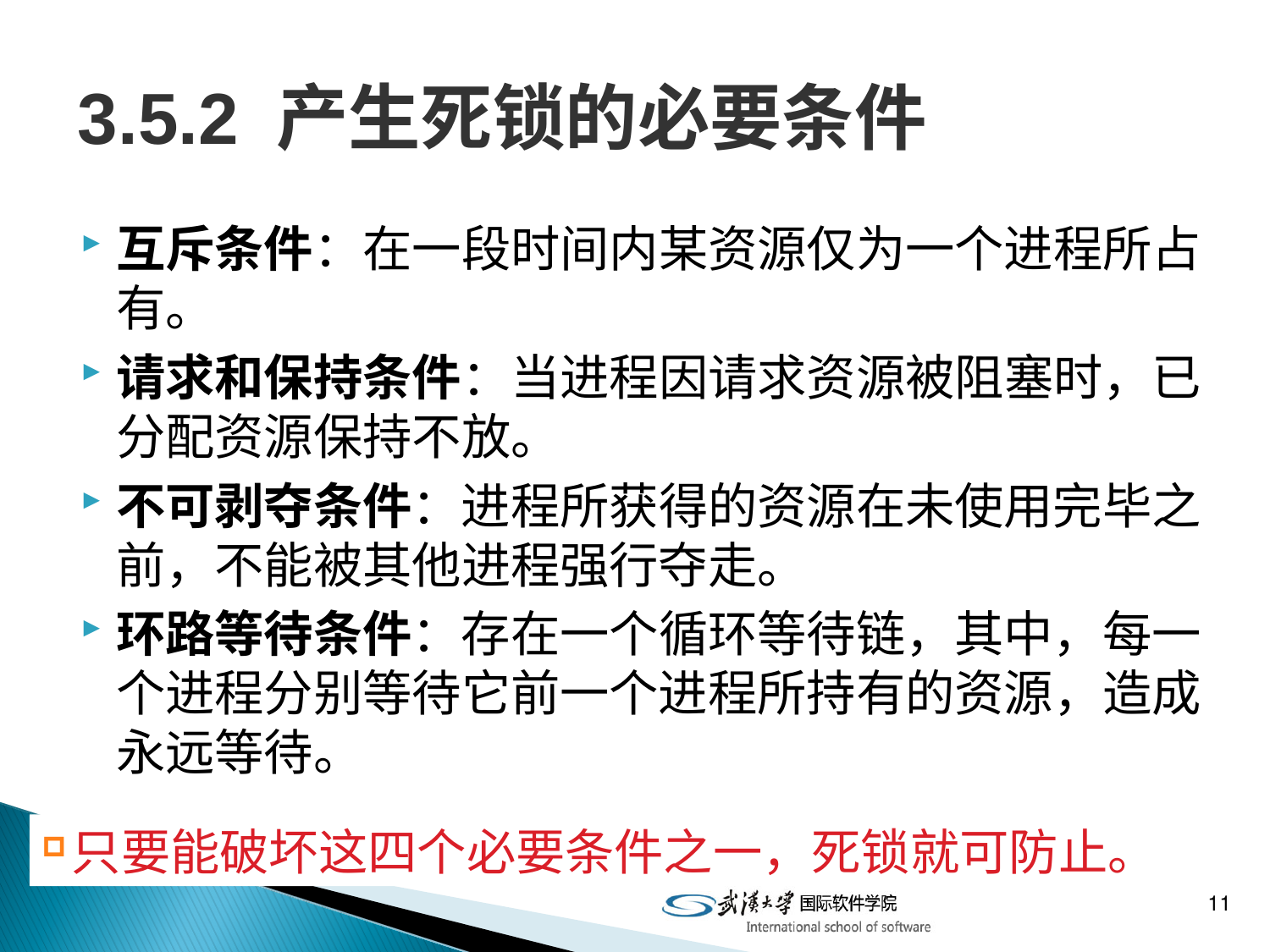

# 3.5.2 产生死锁的必要条件
互斥条件：在一段时间内某资源仅为一个进程所占有。
请求和保持条件：当进程因请求资源被阻塞时，已分配资源保持不放。
不可剥夺条件：进程所获得的资源在未使用完毕之前，不能被其他进程强行夺走。
环路等待条件：存在一个循环等待链，其中，每一个进程分别等待它前一个进程所持有的资源，造成永远等待。
只要能破坏这四个必要条件之一，死锁就可防止。